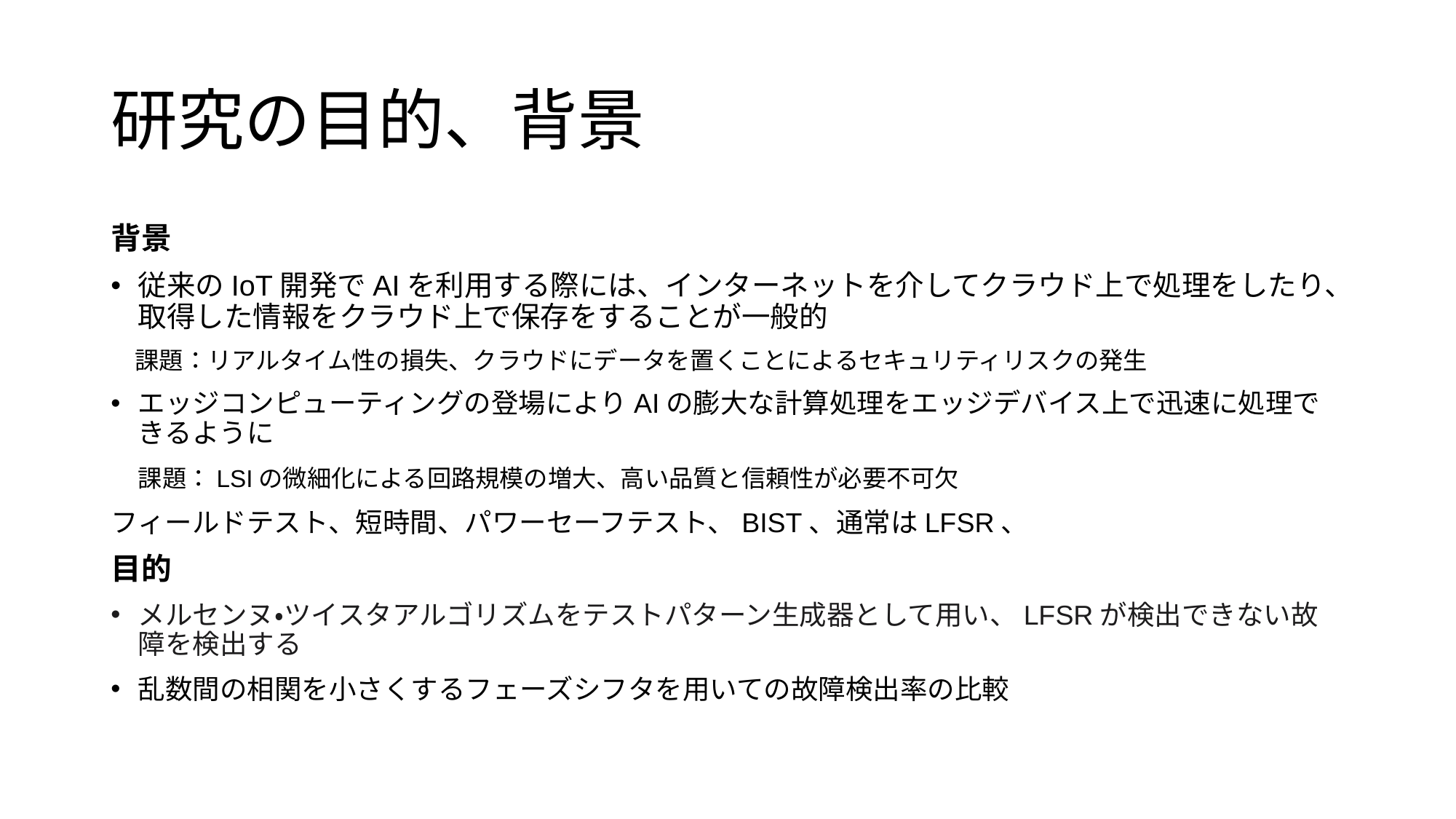

# 研究の目的、背景
背景
従来のIoT開発でAIを利用する際には、インターネットを介してクラウド上で処理をしたり、取得した情報をクラウド上で保存をすることが一般的
　課題：リアルタイム性の損失、クラウドにデータを置くことによるセキュリティリスクの発生
エッジコンピューティングの登場によりAIの膨大な計算処理をエッジデバイス上で迅速に処理できるように
　課題：LSIの微細化による回路規模の増大、高い品質と信頼性が必要不可欠
フィールドテスト、短時間、パワーセーフテスト、BIST、通常はLFSR、
目的
メルセンヌ・ツイスタアルゴリズムをテストパターン生成器として用い、LFSRが検出できない故障を検出する
乱数間の相関を小さくするフェーズシフタを用いての故障検出率の比較